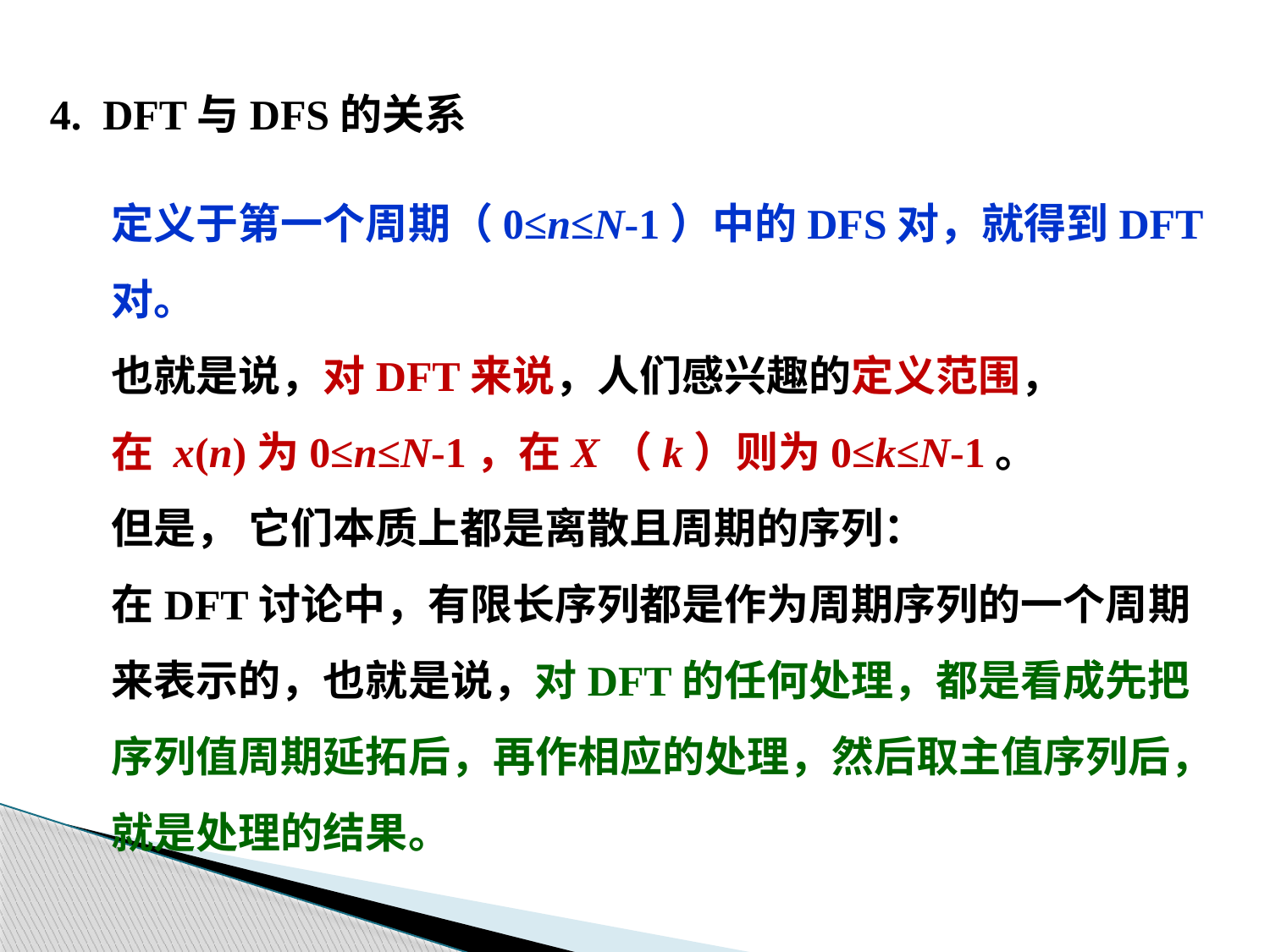

4.  DFT与DFS的关系
定义于第一个周期（0≤n≤N-1）中的DFS对，就得到DFT对。
也就是说，对DFT来说，人们感兴趣的定义范围，
在 x(n)为0≤n≤N-1，在X（k）则为0≤k≤N-1。
但是， 它们本质上都是离散且周期的序列：
在DFT讨论中，有限长序列都是作为周期序列的一个周期来表示的，也就是说，对DFT的任何处理，都是看成先把序列值周期延拓后，再作相应的处理，然后取主值序列后，就是处理的结果。